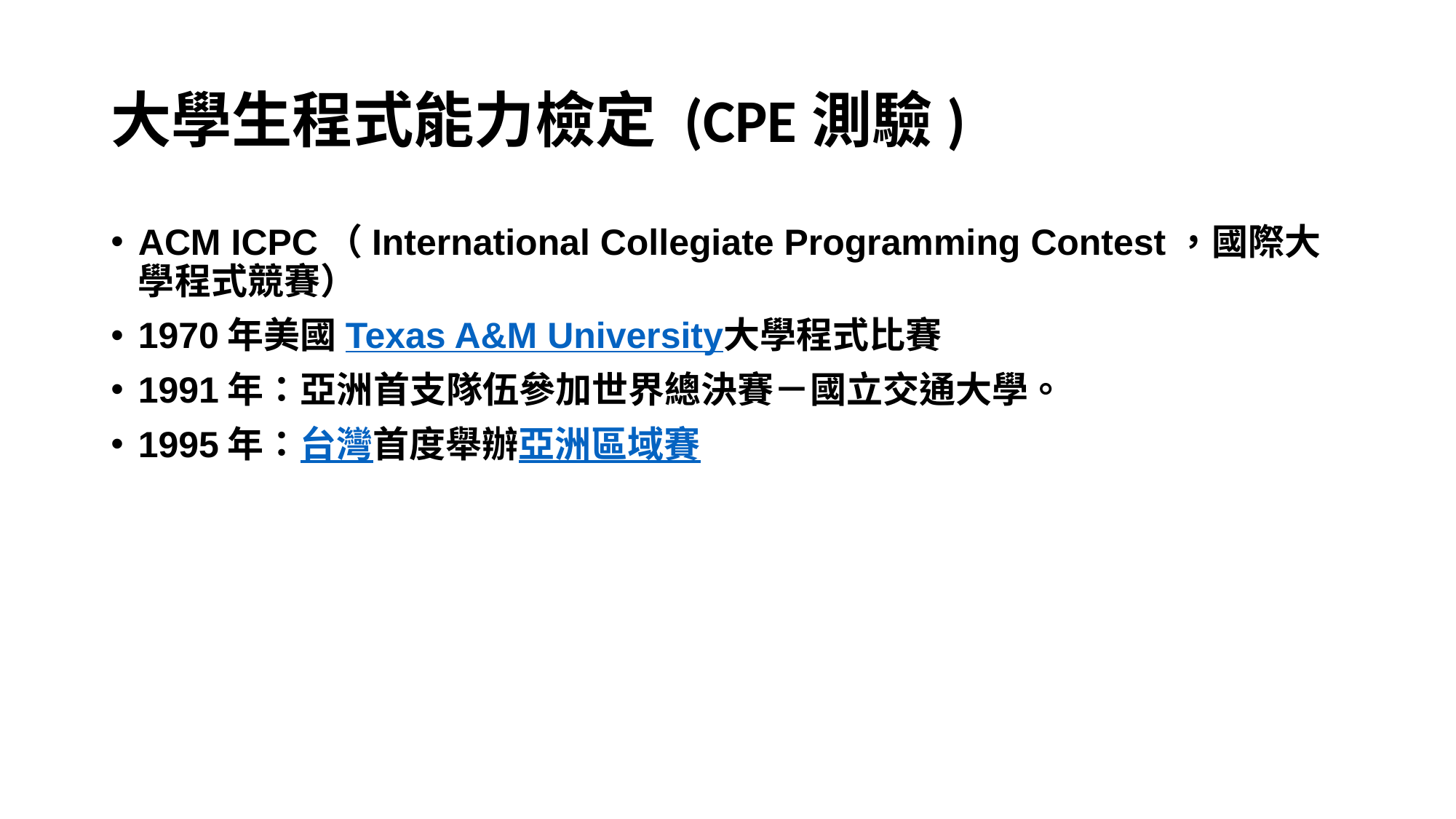

# 大學生程式能力檢定 (CPE測驗)
ACM ICPC（International Collegiate Programming Contest，國際大學程式競賽）
1970年美國Texas A&M University大學程式比賽
1991年：亞洲首支隊伍參加世界總決賽－國立交通大學。
1995年：台灣首度舉辦亞洲區域賽